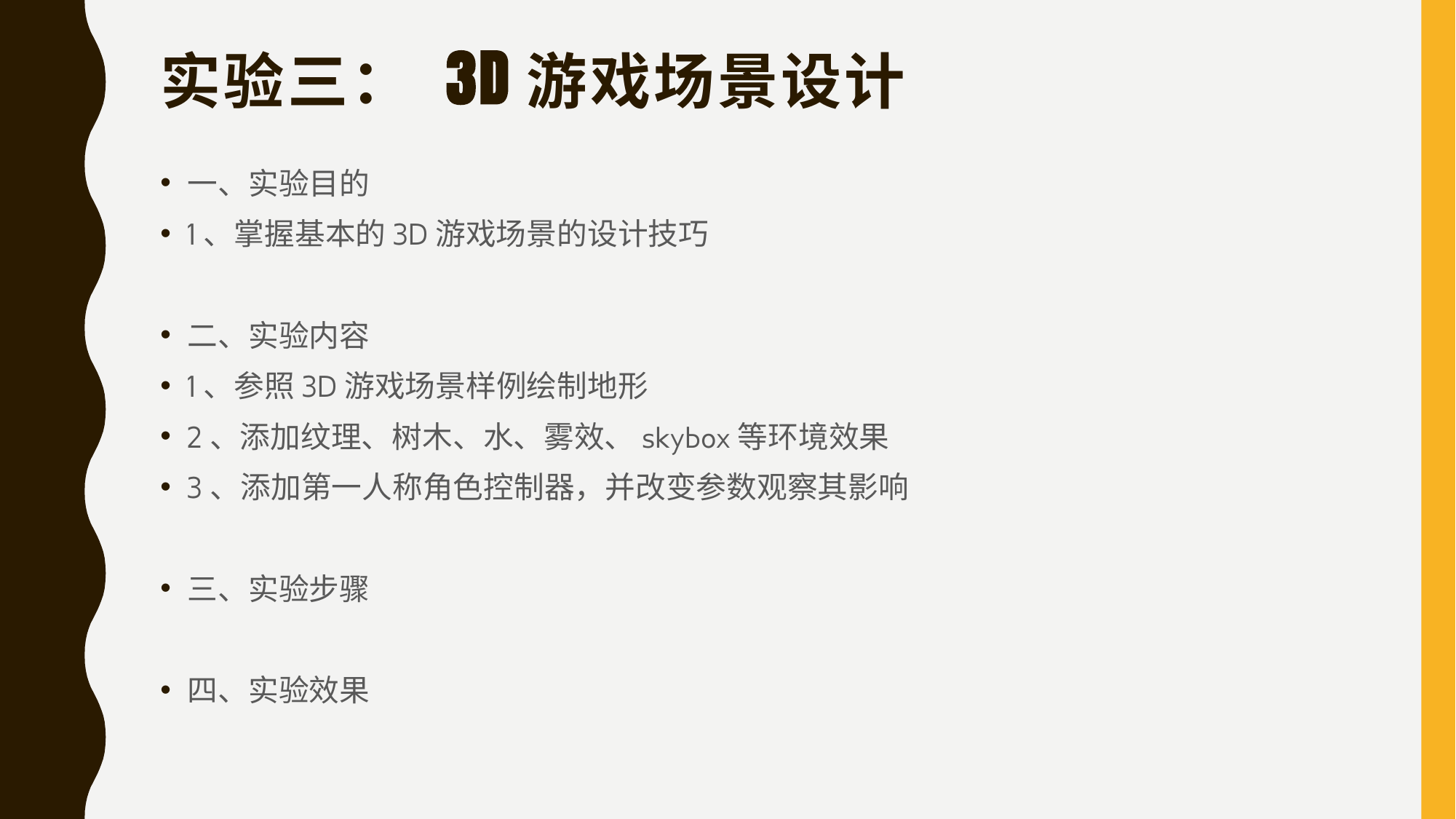

# 实验三： 3D游戏场景设计
一、实验目的
1、掌握基本的3D游戏场景的设计技巧

二、实验内容
1、参照3D游戏场景样例绘制地形
2、添加纹理、树木、水、雾效、skybox等环境效果
3、添加第一人称角色控制器，并改变参数观察其影响

三、实验步骤

四、实验效果